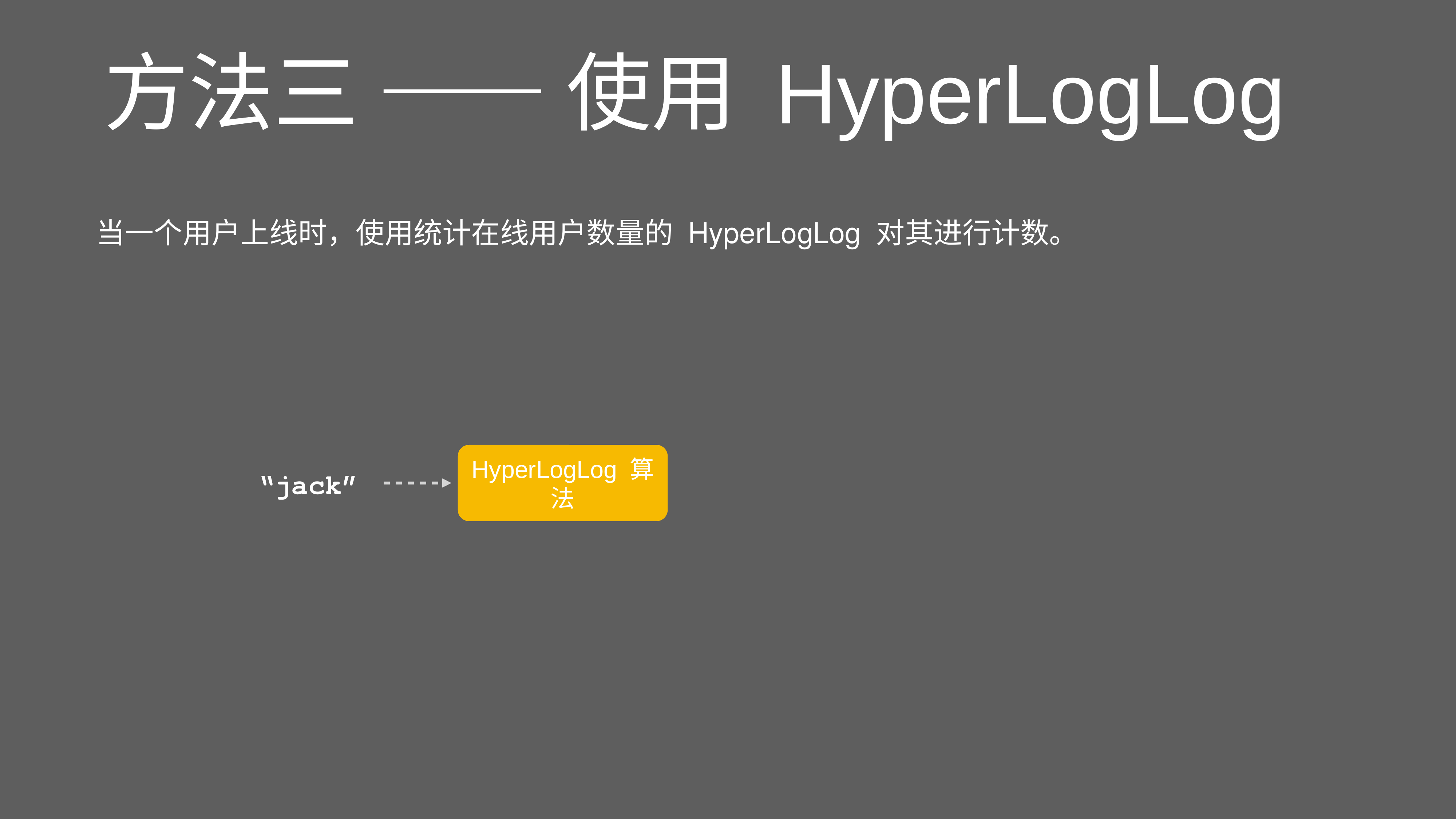

# 方法三 —— 使用 HyperLogLog
当一个用户上线时，使用统计在线用户数量的 HyperLogLog 对其进行计数。
HyperLogLog 算法
“jack”